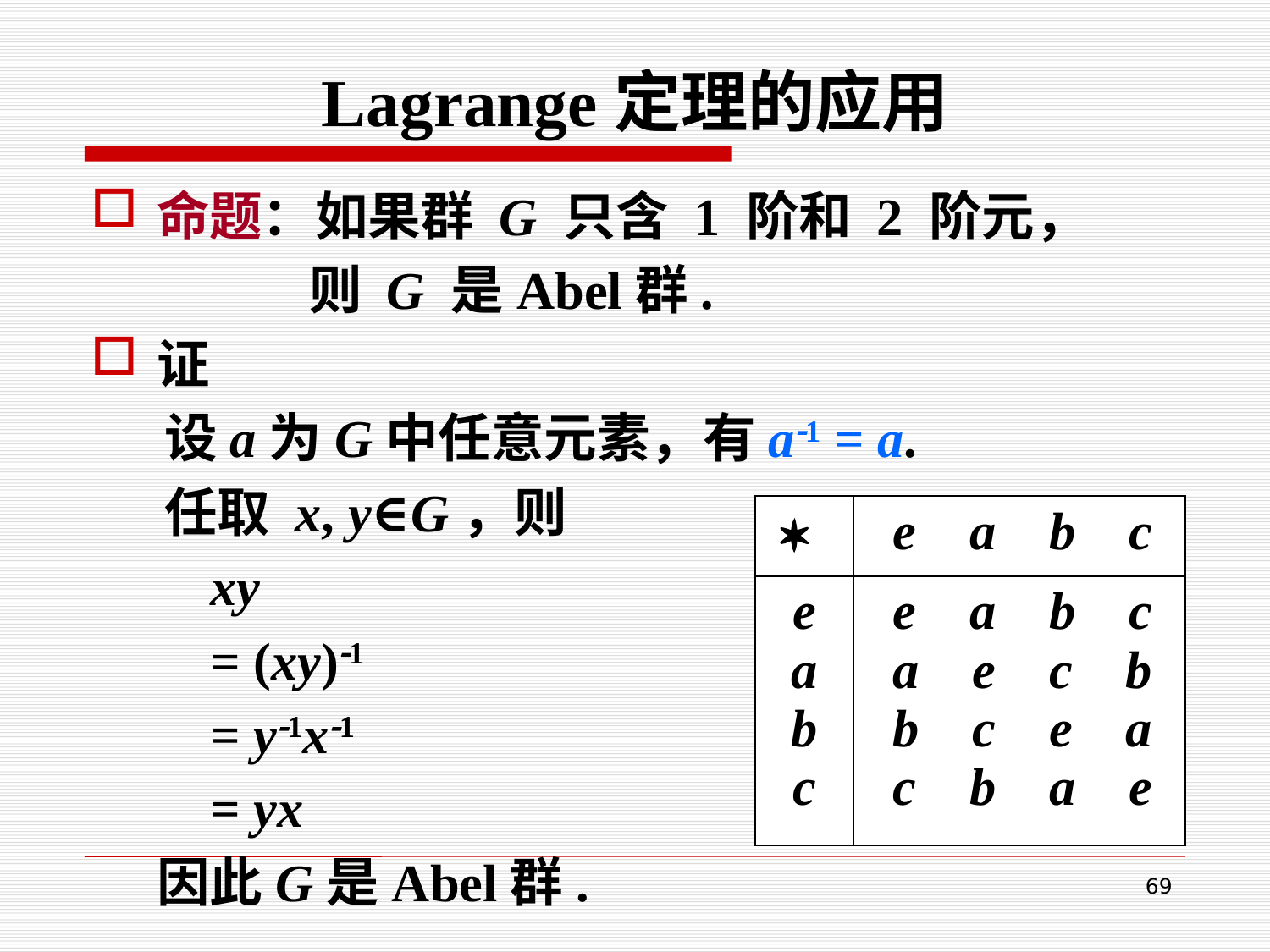

# Lagrange定理的应用
命题：如果群 G 只含 1 阶和 2 阶元，
                 则 G 是Abel群.
证
     设a为G中任意元素，有a−1 = a.
     任取 x, y∈G，则
    xy
    = (xy)−1
    = y−1x−1
    = yx
因此G是Abel群.

| ∗ | e a b c |
| --- | --- |
| e a b c | e a b c a e c b b c e a c b a e |
69